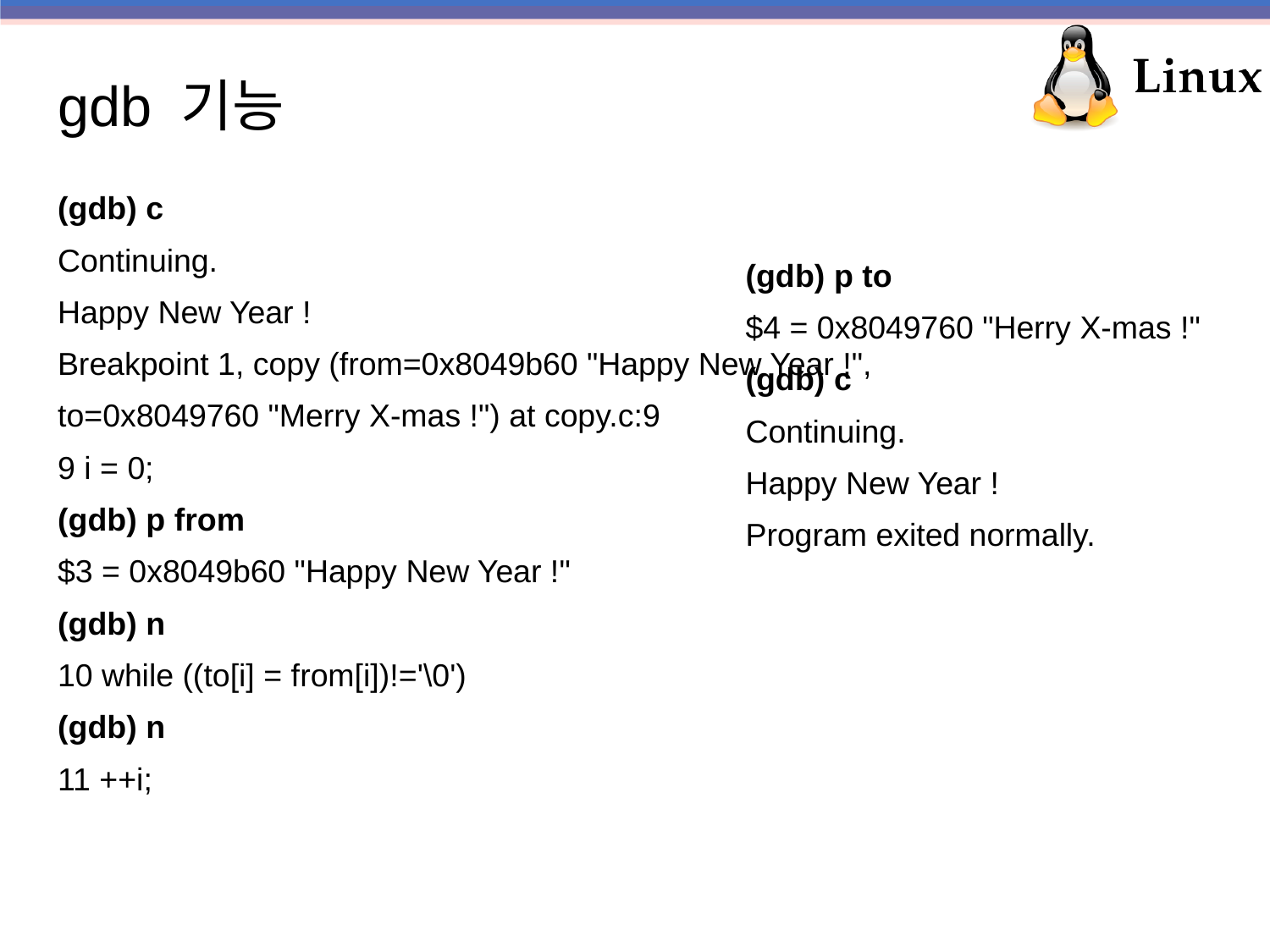

# gdb 기능
(gdb) c
Continuing.
Happy New Year !
Breakpoint 1, copy (from=0x8049b60 "Happy New Year !",
to=0x8049760 "Merry X-mas !") at copy.c:9
9 i = 0;
(gdb) p from
$3 = 0x8049b60 "Happy New Year !"
(gdb) n
10 while ((to[i] = from[i])!='\0')
(gdb) n
11 ++i;
(gdb) p to
$4 = 0x8049760 "Herry X-mas !"
(gdb) c
Continuing.
Happy New Year !
Program exited normally.